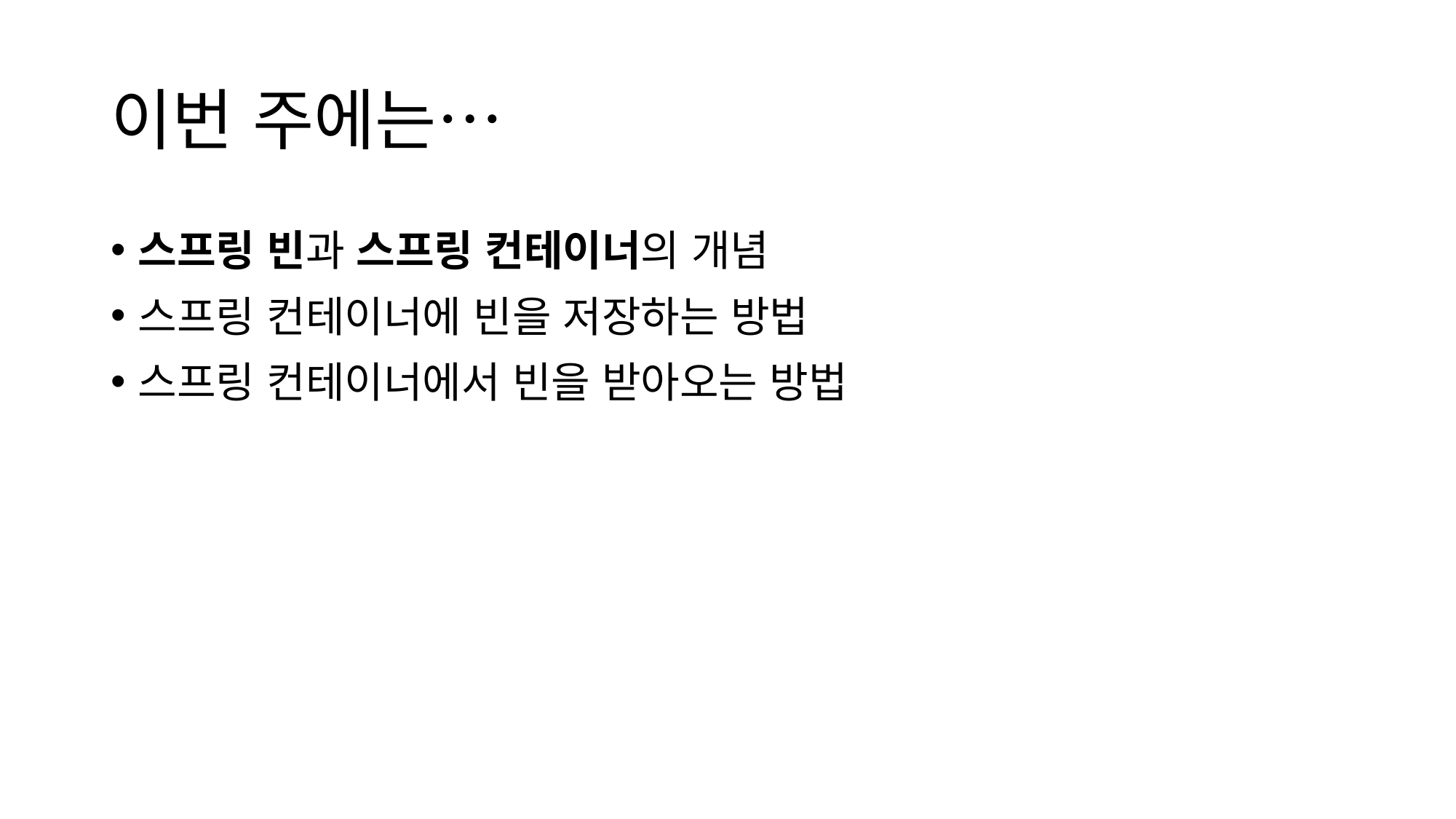

# 이번 주에는…
스프링 빈과 스프링 컨테이너의 개념
스프링 컨테이너에 빈을 저장하는 방법
스프링 컨테이너에서 빈을 받아오는 방법